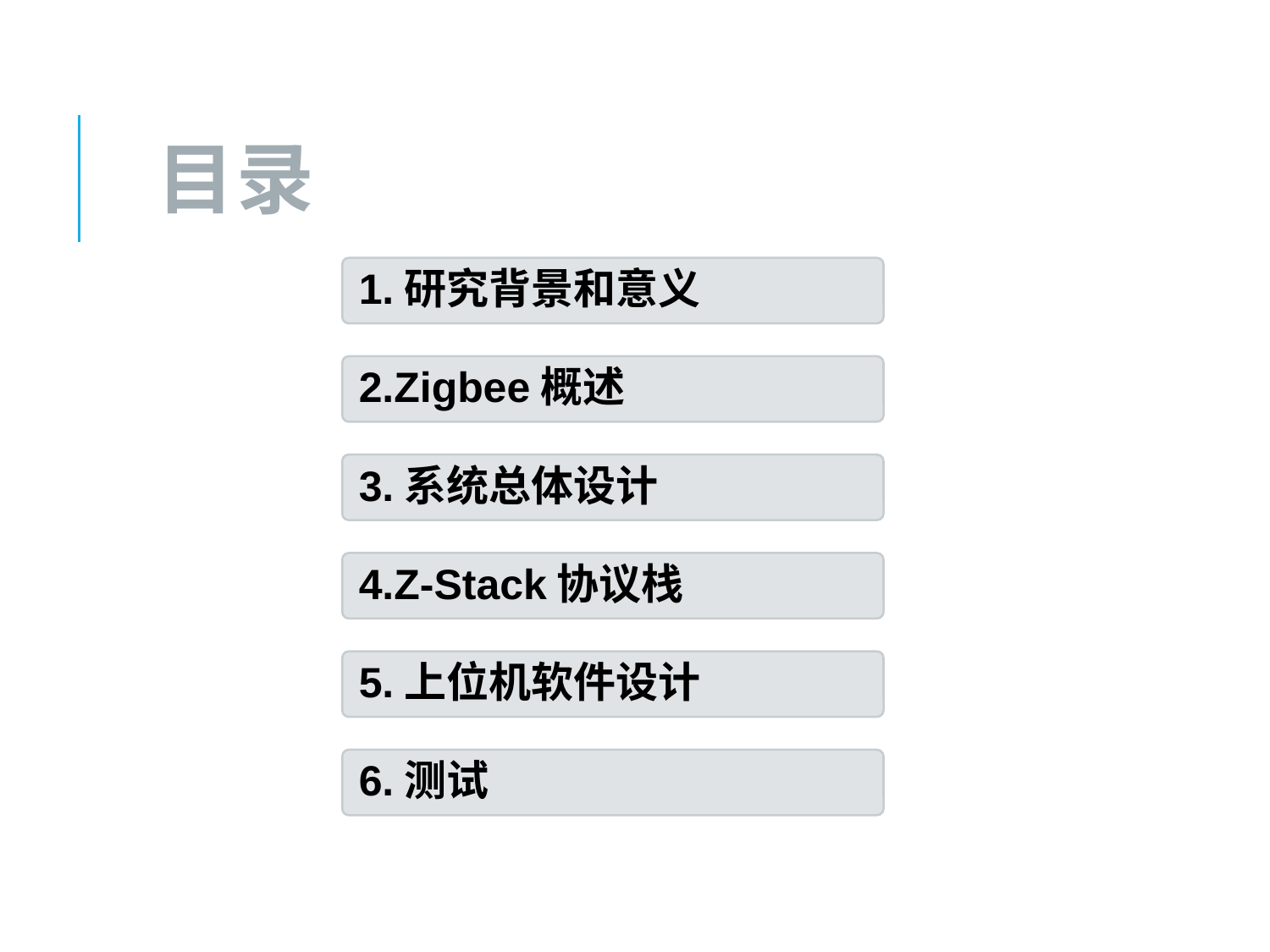

# 目录
1.研究背景和意义

2.Zigbee概述

3.系统总体设计

4.Z-Stack协议栈

5.上位机软件设计

6.测试